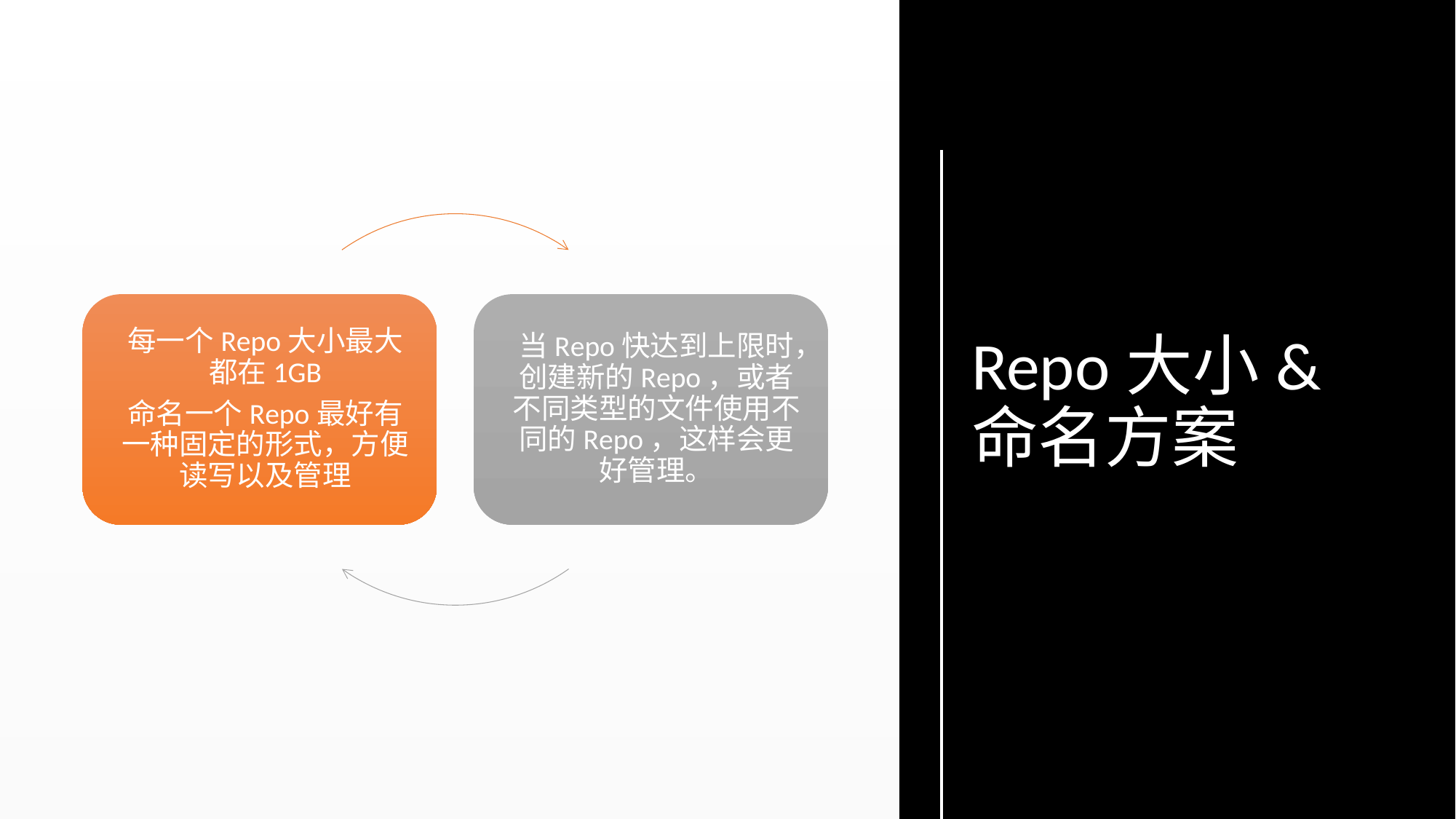

每一个Repo大小最大都在1GB
命名一个Repo最好有一种固定的形式，方便读写以及管理
当Repo快达到上限时，创建新的Repo，或者不同类型的文件使用不同的Repo，这样会更好管理。
# Repo大小&命名方案